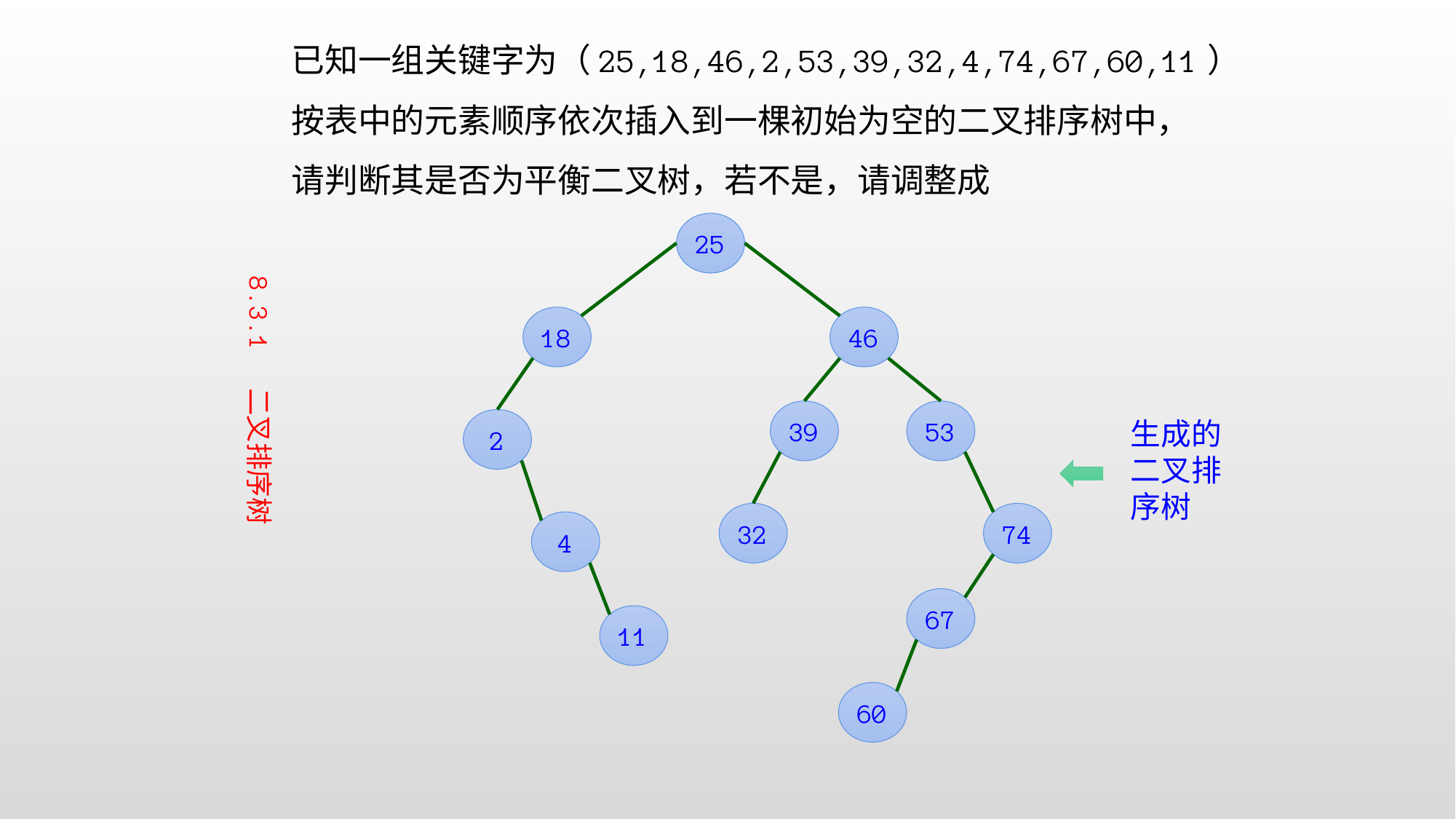

已知一组关键字为（25,18,46,2,53,39,32,4,74,67,60,11）
按表中的元素顺序依次插入到一棵初始为空的二叉排序树中，
请判断其是否为平衡二叉树，若不是，请调整成

8.3.1  二叉排序树
25
18
46
53
2
39

生成的二叉排序树
32
74
4

67
11
60